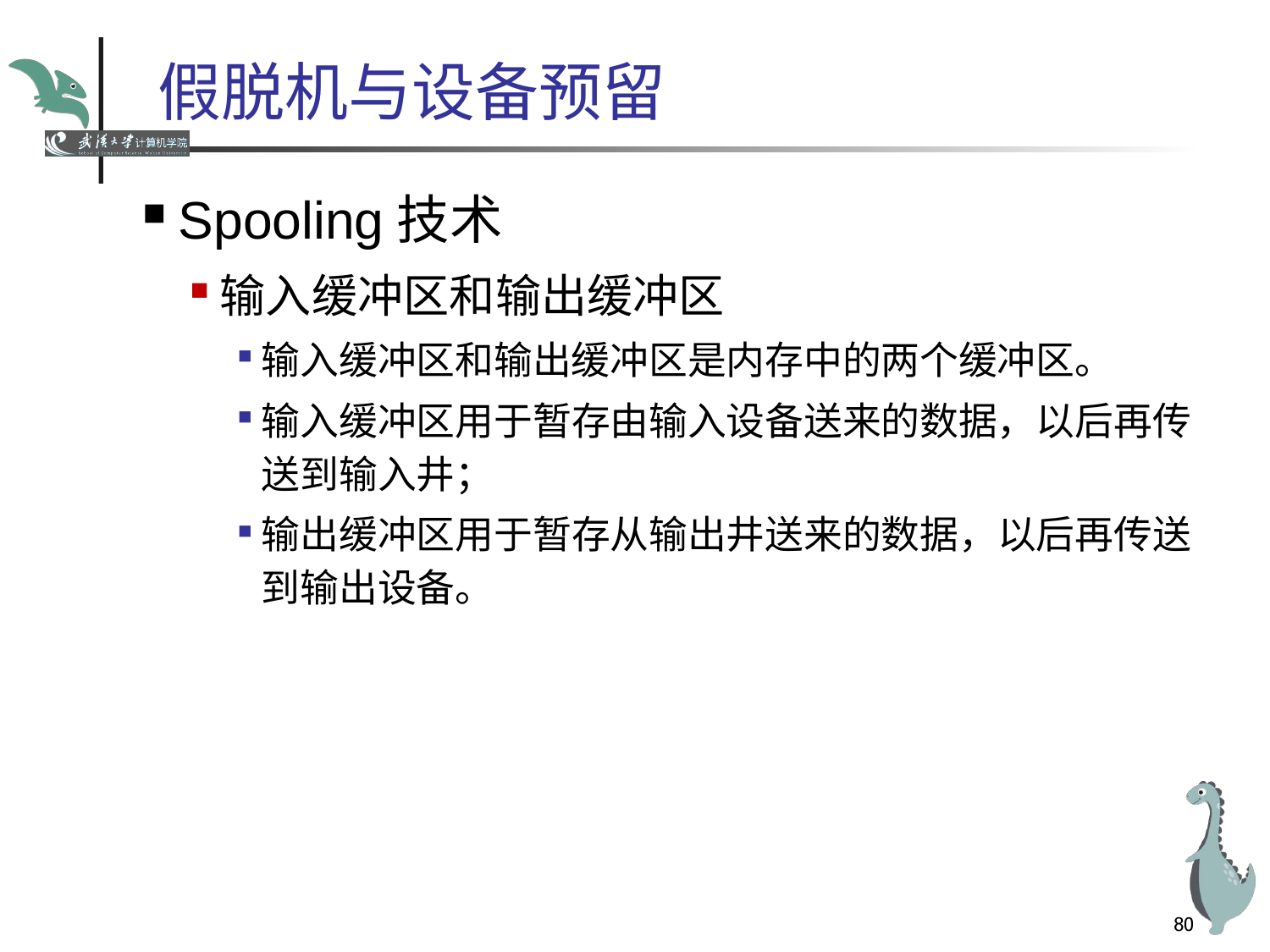

# 假脱机与设备预留
Spooling技术
输入缓冲区和输出缓冲区
输入缓冲区和输出缓冲区是内存中的两个缓冲区。
输入缓冲区用于暂存由输入设备送来的数据，以后再传送到输入井；
输出缓冲区用于暂存从输出井送来的数据，以后再传送到输出设备。
80